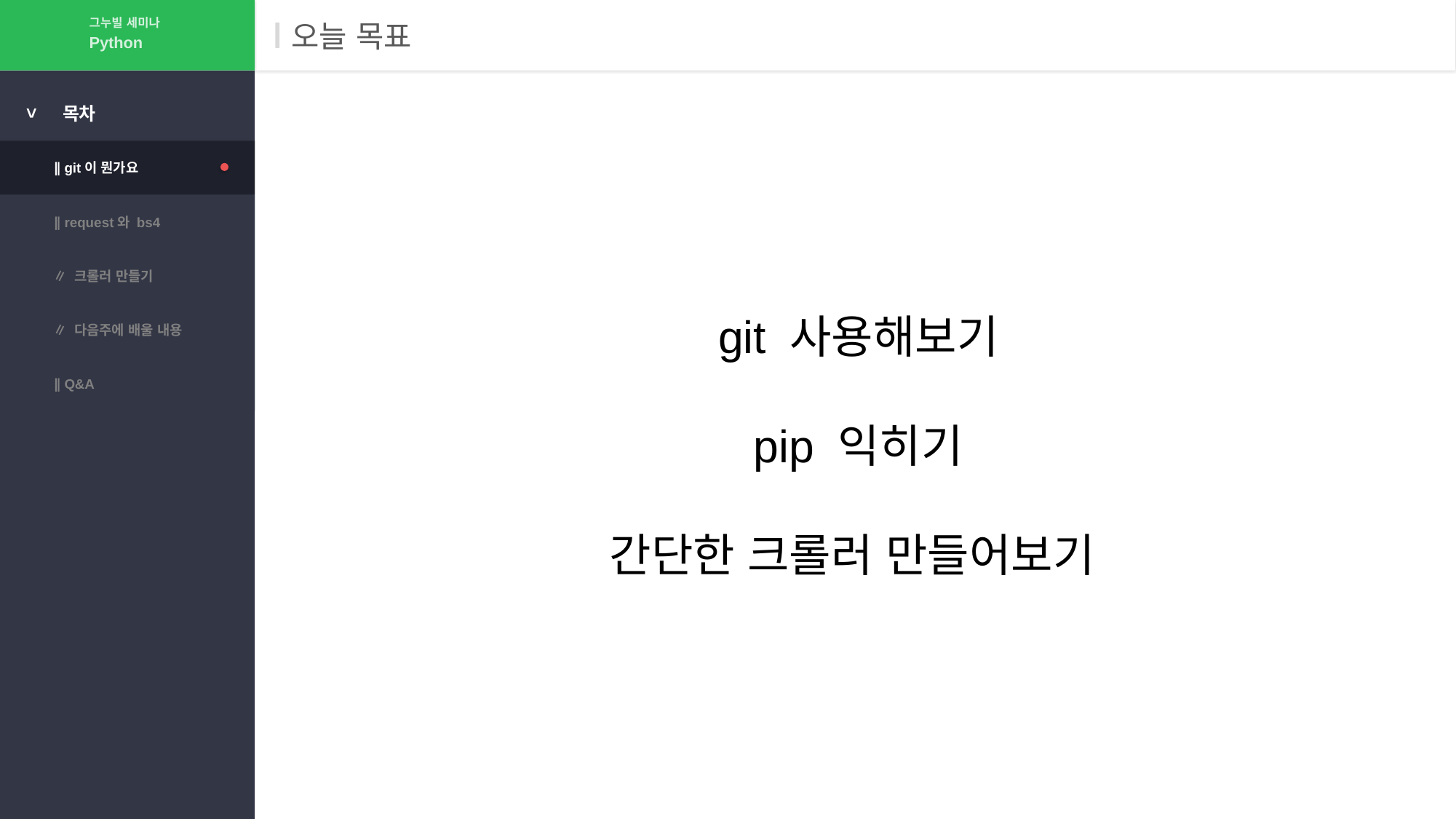

그누빌 세미나
# 오늘 목표
Python
>
목차
∥ git이 뭔가요

∥ request와 bs4
∥ 크롤러 만들기
 git 사용해보기

 pip 익히기

간단한 크롤러 만들어보기
∥ 다음주에 배울 내용
∥ Q&A